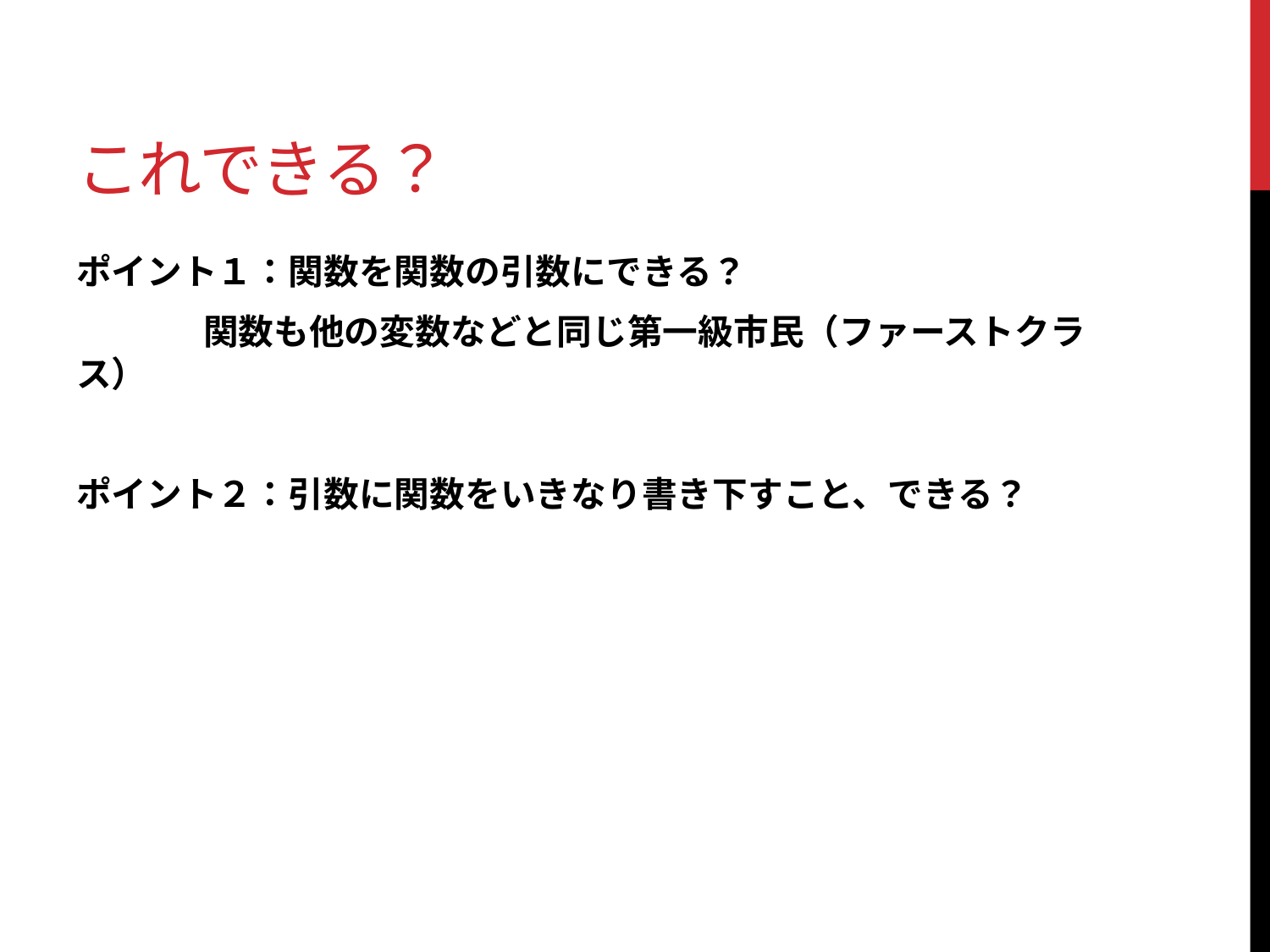

# これできる？
ポイント１：関数を関数の引数にできる？
	関数も他の変数などと同じ第一級市民（ファーストクラス）

ポイント２：引数に関数をいきなり書き下すこと、できる？